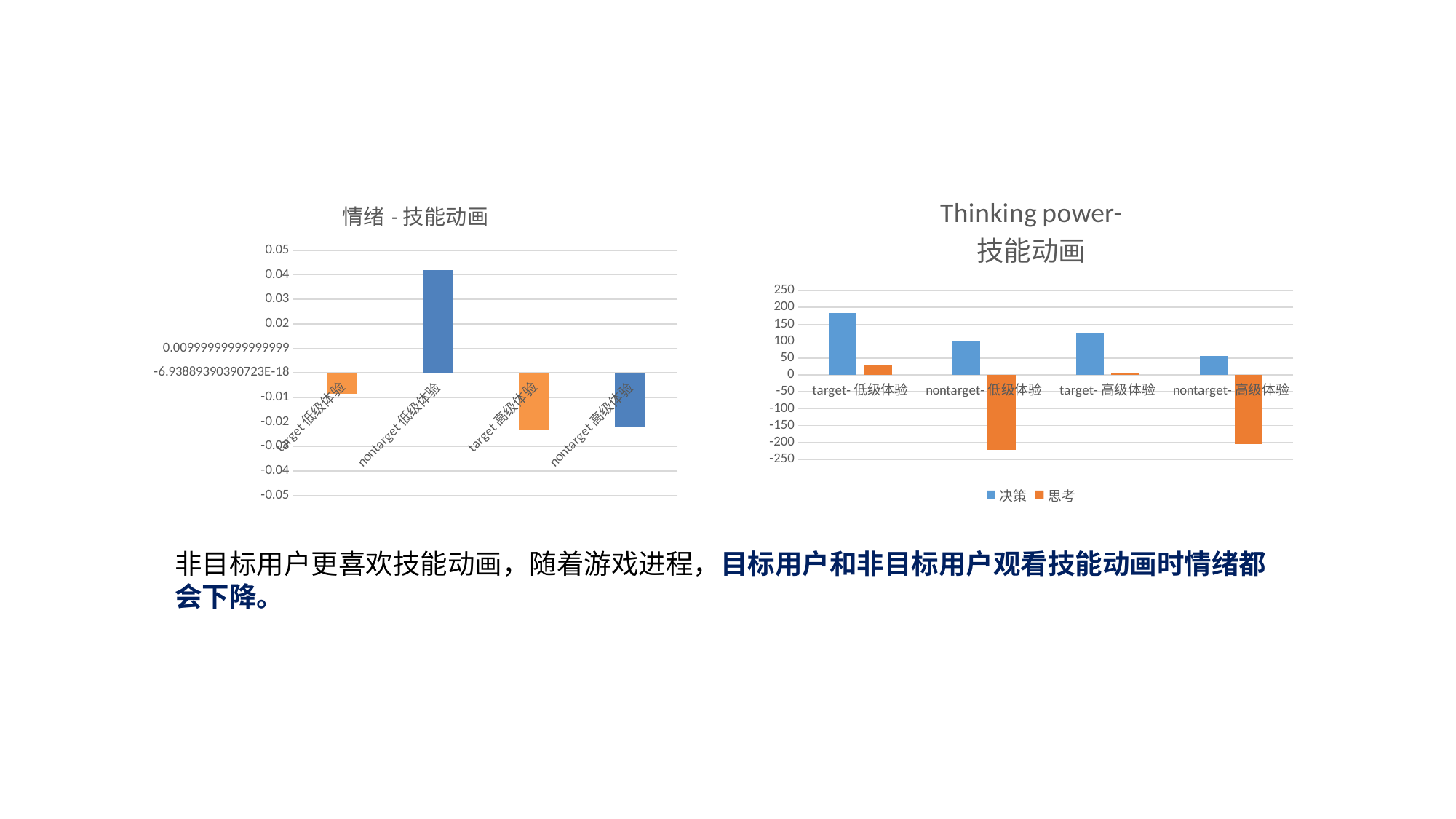

### Chart: 情绪-技能动画

| Category |  |
|---|---|
| target低级体验 | -0.008533359263712327 |
| nontarget低级体验 | 0.04208135460453248 |
| target高级体验 | -0.023159362556080695 |
| nontarget高级体验 | -0.022343672053141656 |

### Chart: Thinking power-
技能动画

| Category | 决策 | 思考 |
|---|---|---|
| target-低级体验 | 183.94778201315796 | 28.95955345363516 |
| nontarget-低级体验 | 100.96514861647472 | -222.0909074693751 |
| target-高级体验 | 123.14753051912498 | 6.354361761116548 |
| nontarget-高级体验 | 55.16822694559085 | -205.06467696311992 |
非目标用户更喜欢技能动画，随着游戏进程，目标用户和非目标用户观看技能动画时情绪都会下降。